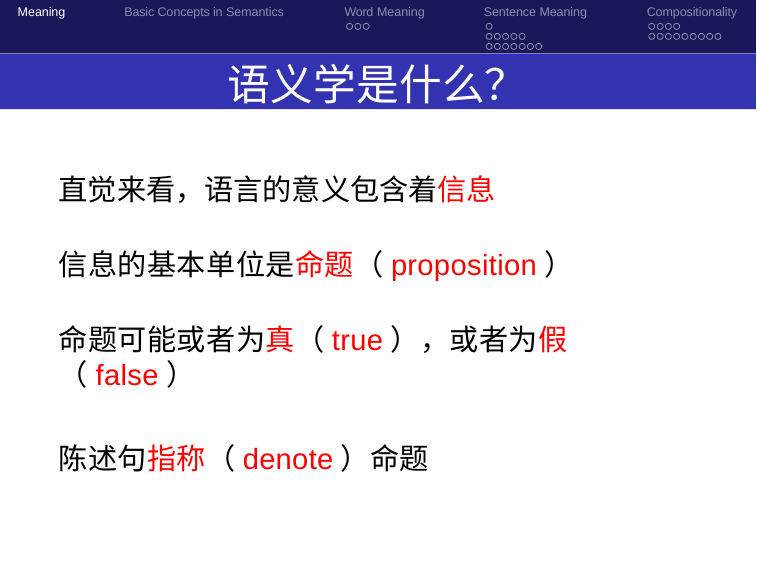

Meaning
Basic Concepts in Semantics
Word Meaning
Sentence Meaning
Compositionality

语义学是什么？
直觉来看，语言的意义包含着信息

信息的基本单位是命题（proposition）

命题可能或者为真（true），或者为假（false）

陈述句指称（denote）命题